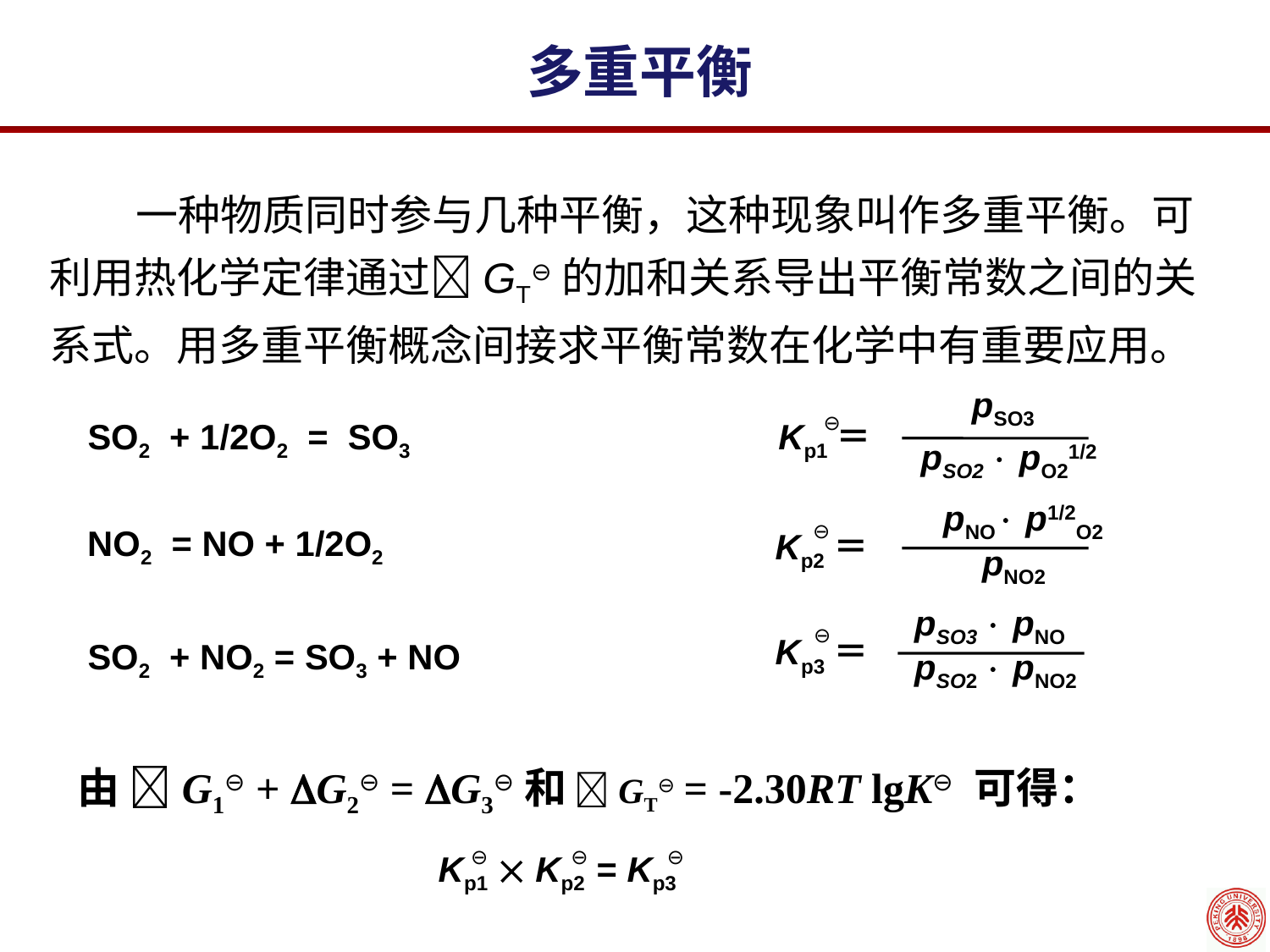

多重平衡

        一种物质同时参与几种平衡，这种现象叫作多重平衡。可利用热化学定律通过ΔGT⊖的加和关系导出平衡常数之间的关系式。用多重平衡概念间接求平衡常数在化学中有重要应用。
pSO3
Kp1＝
SO2  + 1/2O2  =  SO3
pSO2 ⋅ pO21/2

pNO⋅ p1/2O2
NO2  = NO + 1/2O2
Kp2＝
     pNO2

pSO3 ⋅ pNO
Kp3＝
SO2  + NO2 = SO3 + NO
pSO2 ⋅ pNO2

Kp1 × Kp2  = Kp3
⊖
⊖
⊖
由 ΔG1⊖ + ΔG2⊖ = ΔG3⊖和 ΔGT⊖ = -2.30RT lgK⊖ 可得：
⊖
⊖
⊖